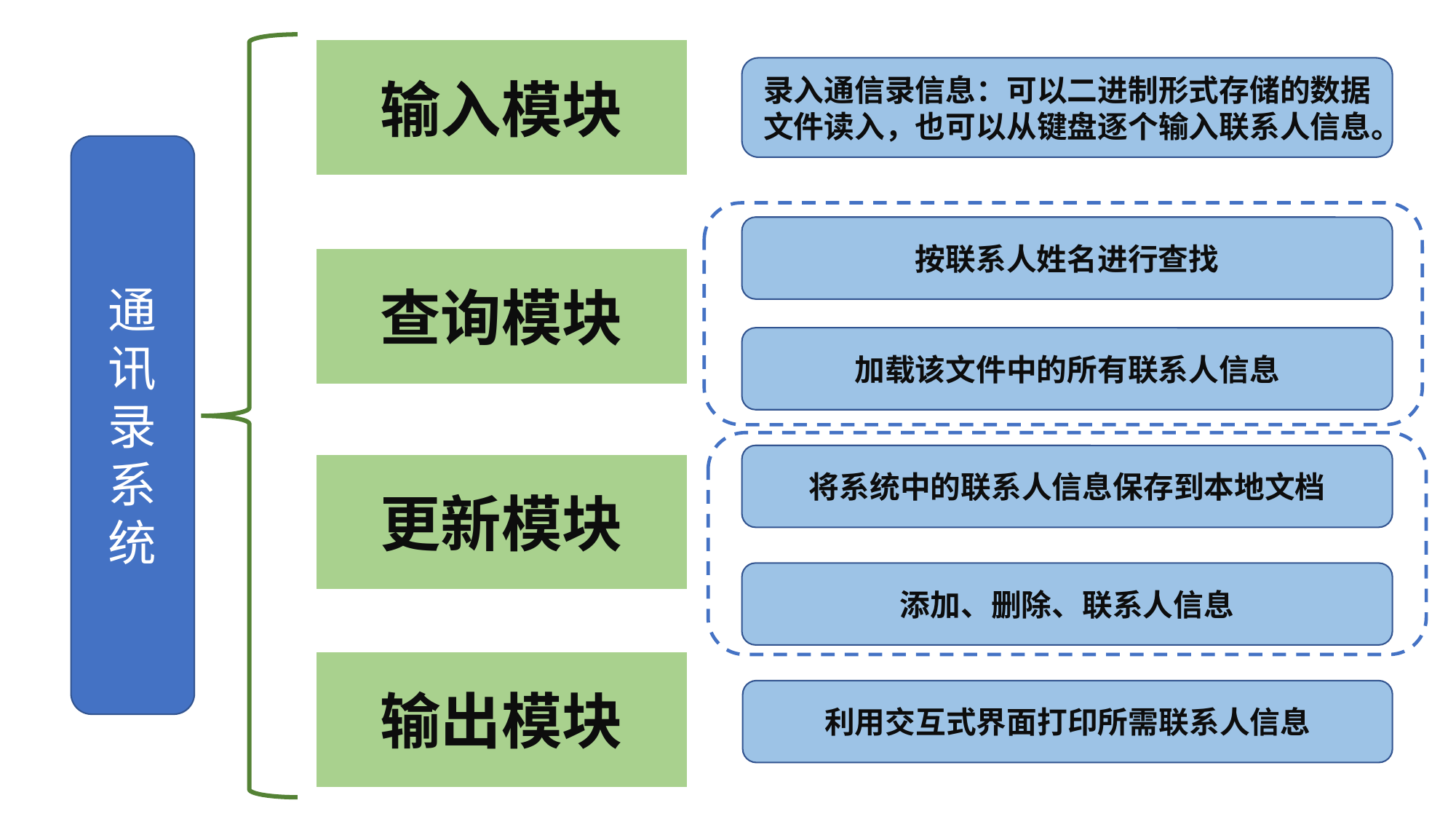

输入模块
录入通信录信息：可以二进制形式存储的数据文件读入，也可以从键盘逐个输入联系人信息。
通讯录系统

按联系人姓名进行查找
查询模块
加载该文件中的所有联系人信息

将系统中的联系人信息保存到本地文档
更新模块
添加、删除、联系人信息
输出模块
利用交互式界面打印所需联系人信息